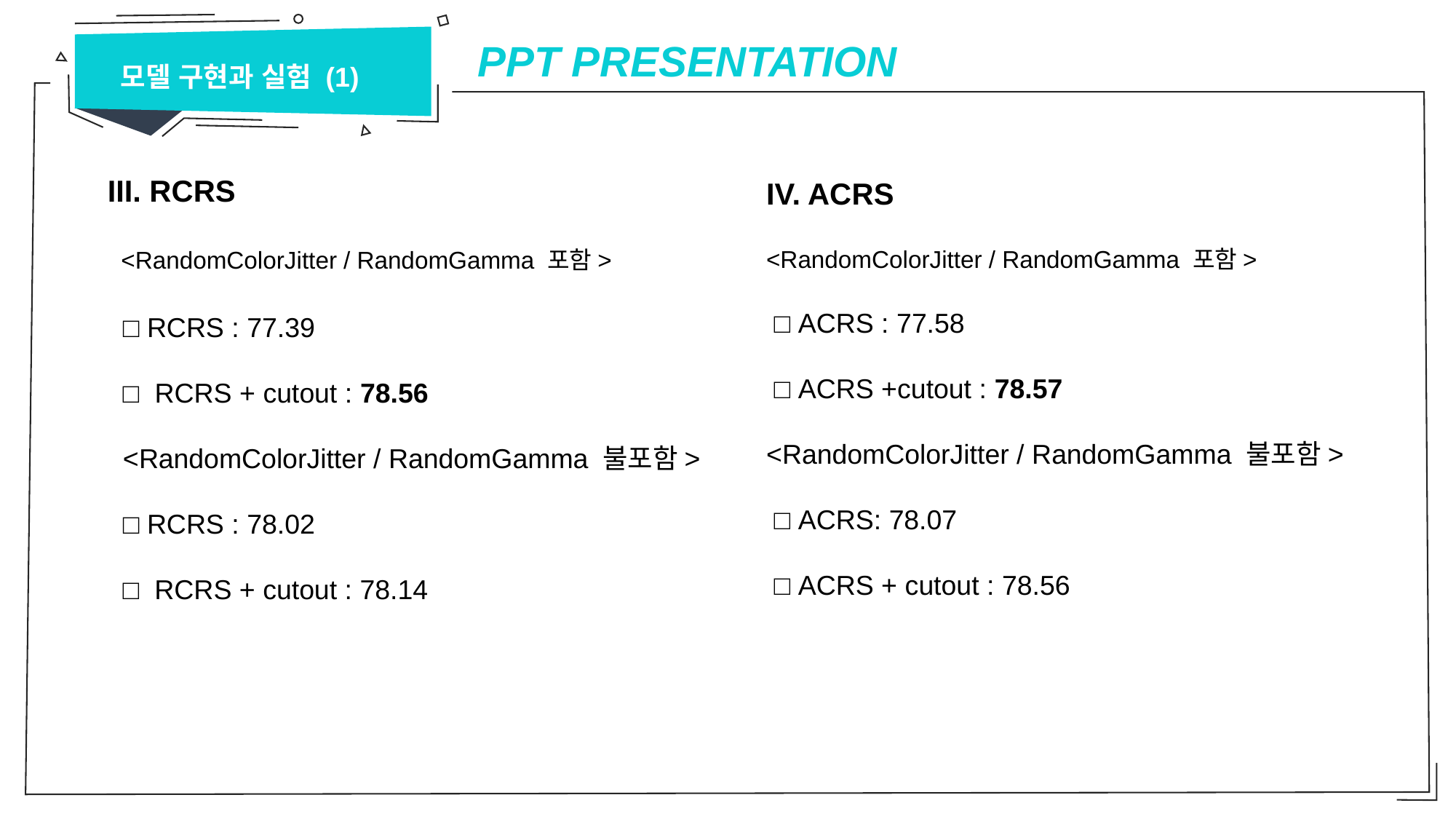

PPT PRESENTATION

모델 구현과 실험 (1)

III. RCRS

  <RandomColorJitter / RandomGamma 포함>

  □ RCRS : 77.39

  □  RCRS + cutout : 78.56

  <RandomColorJitter / RandomGamma 불포함>

  □ RCRS : 78.02

  □  RCRS + cutout : 78.14
IV. ACRS

<RandomColorJitter / RandomGamma 포함>

 □ ACRS : 77.58

 □ ACRS +cutout : 78.57

<RandomColorJitter / RandomGamma 불포함>

 □ ACRS: 78.07

 □ ACRS + cutout : 78.56